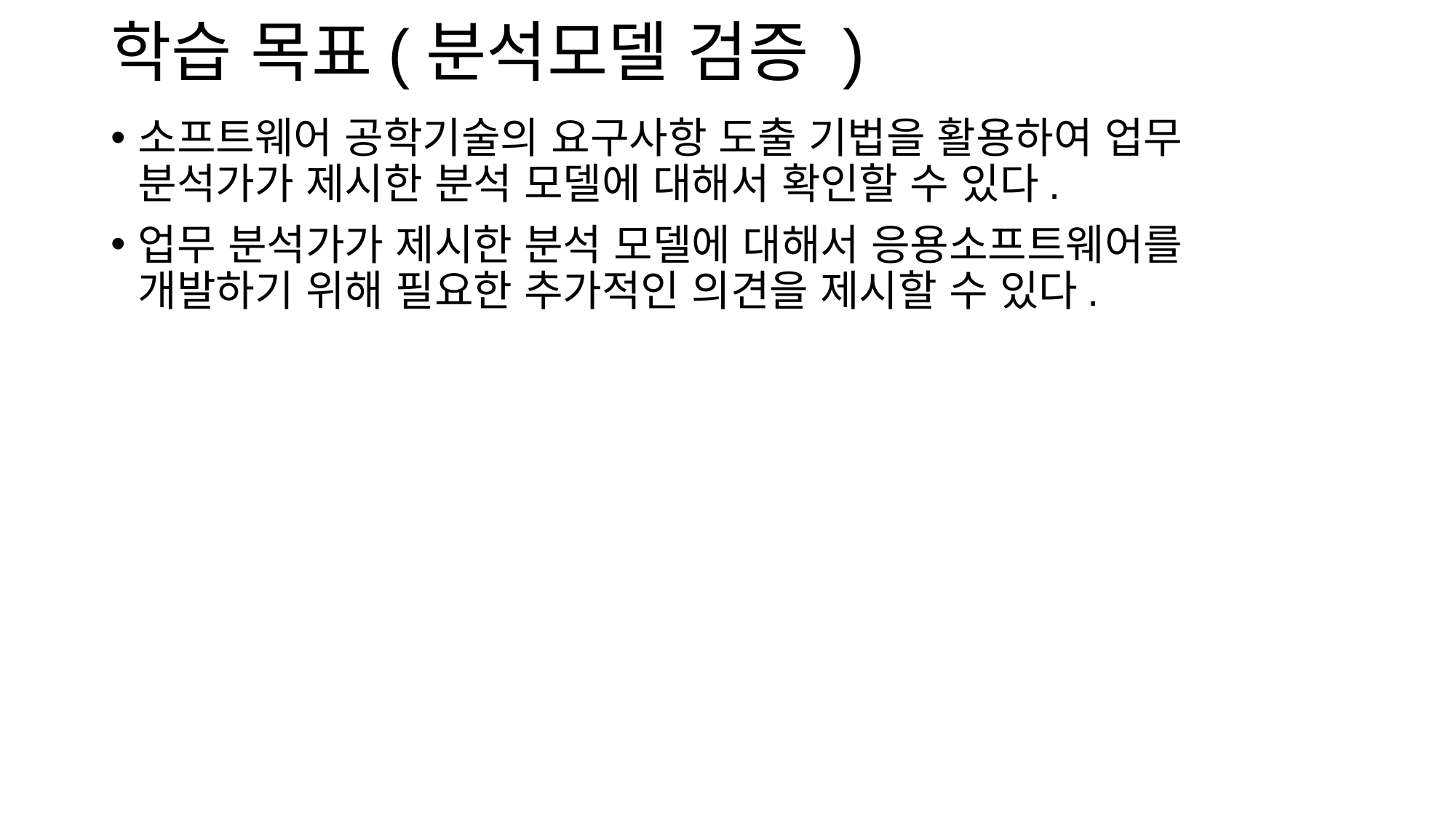

# 학습 목표(분석모델 검증 )
소프트웨어 공학기술의 요구사항 도출 기법을 활용하여 업무 분석가가 제시한 분석 모델에 대해서 확인할 수 있다.
업무 분석가가 제시한 분석 모델에 대해서 응용소프트웨어를 개발하기 위해 필요한 추가적인 의견을 제시할 수 있다.